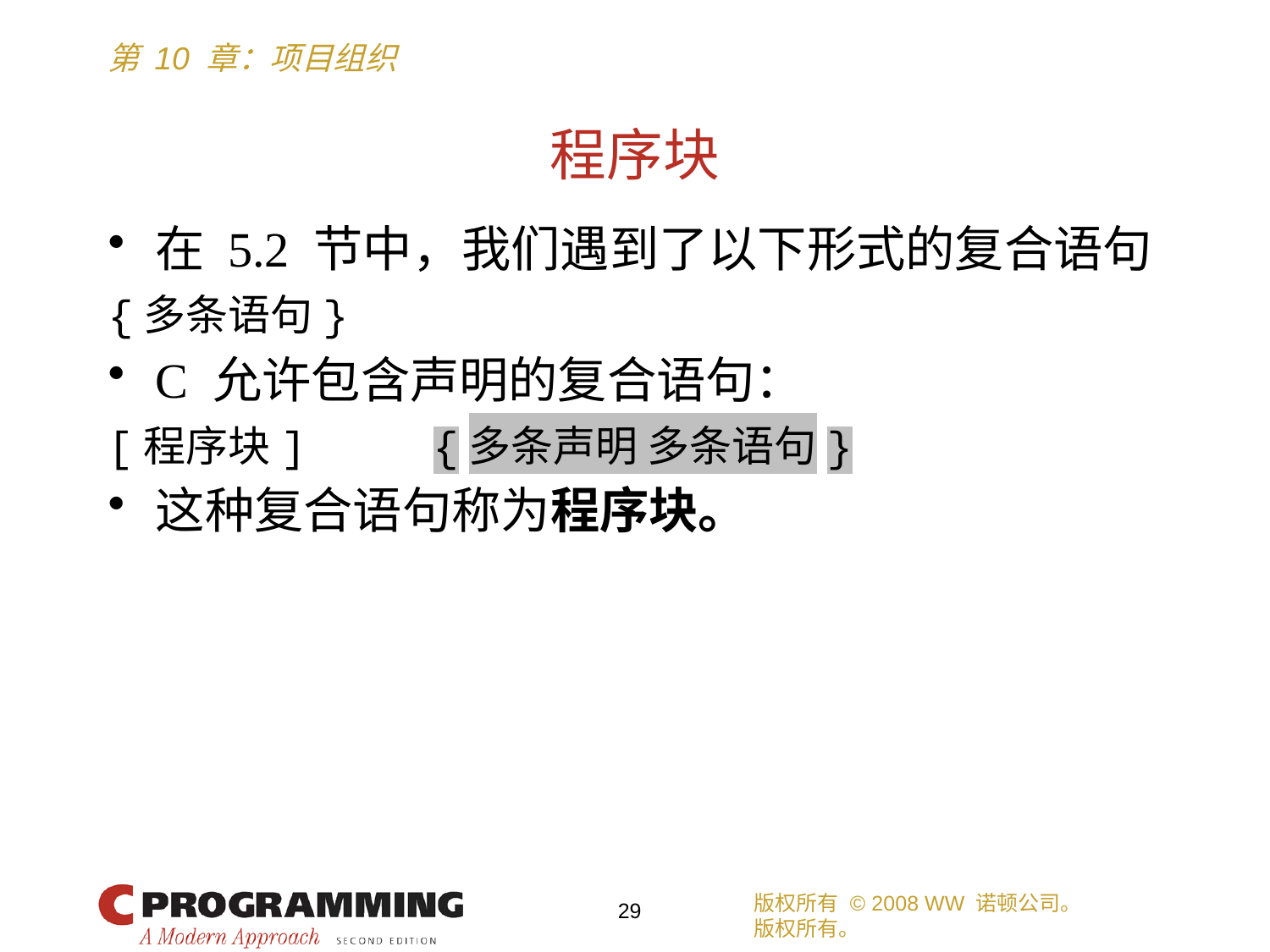

# 程序块
在 5.2 节中，我们遇到了以下形式的复合语句
{多条语句}
C 允许包含声明的复合语句：
[程序块]     {多条声明 多条语句}
这种复合语句称为程序块。
版权所有 © 2008 WW 诺顿公司。
版权所有。
29